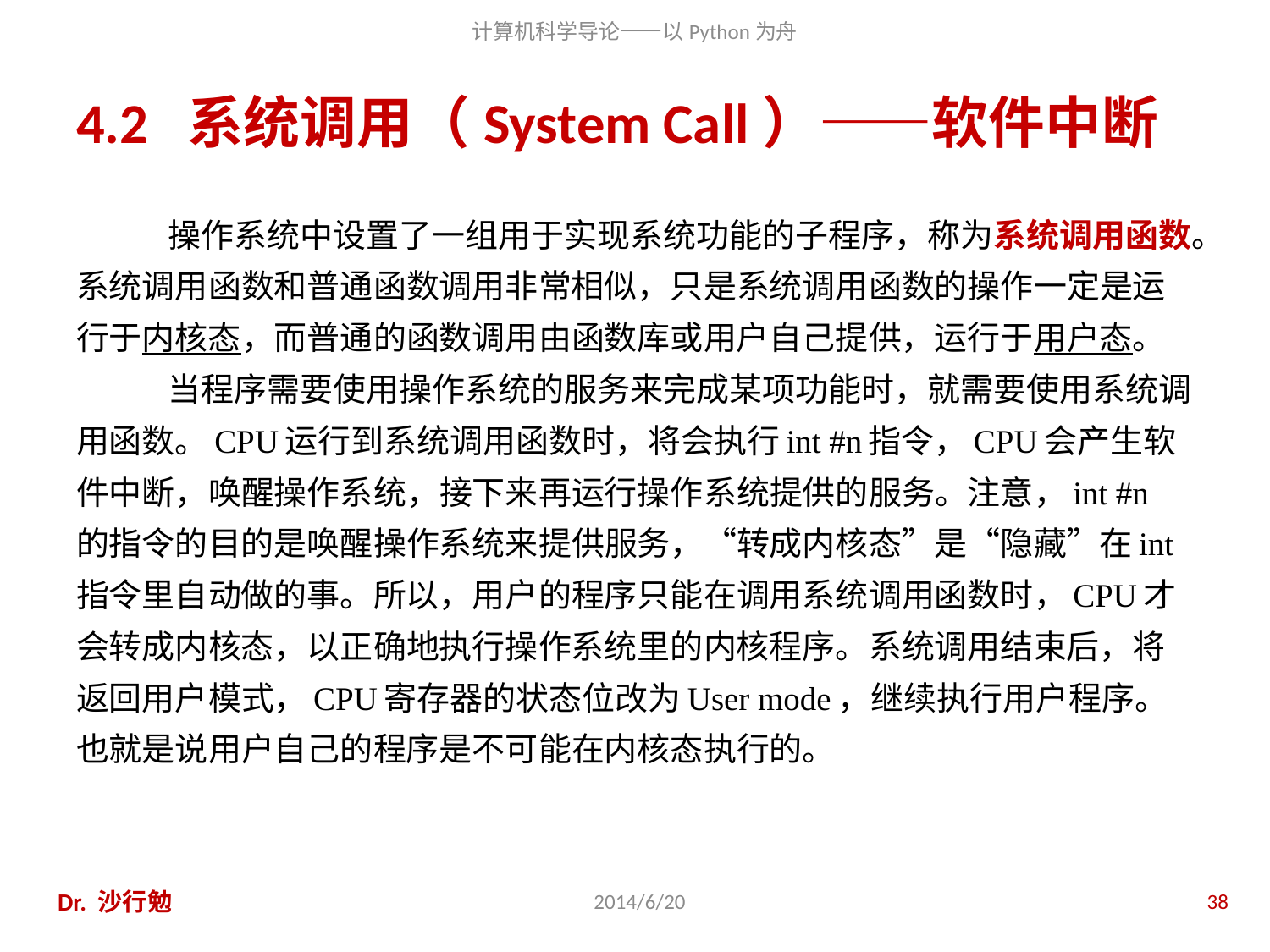

# 4.2  系统调用（System Call）——软件中断
操作系统中设置了一组用于实现系统功能的子程序，称为系统调用函数。系统调用函数和普通函数调用非常相似，只是系统调用函数的操作一定是运行于内核态，而普通的函数调用由函数库或用户自己提供，运行于用户态。
当程序需要使用操作系统的服务来完成某项功能时，就需要使用系统调用函数。CPU运行到系统调用函数时，将会执行int #n指令，CPU会产生软件中断，唤醒操作系统，接下来再运行操作系统提供的服务。注意，int #n 的指令的目的是唤醒操作系统来提供服务，“转成内核态”是“隐藏”在int指令里自动做的事。所以，用户的程序只能在调用系统调用函数时，CPU才会转成内核态，以正确地执行操作系统里的内核程序。系统调用结束后，将返回用户模式，CPU寄存器的状态位改为User mode，继续执行用户程序。也就是说用户自己的程序是不可能在内核态执行的。
Dr. 沙行勉
2014/6/20
38